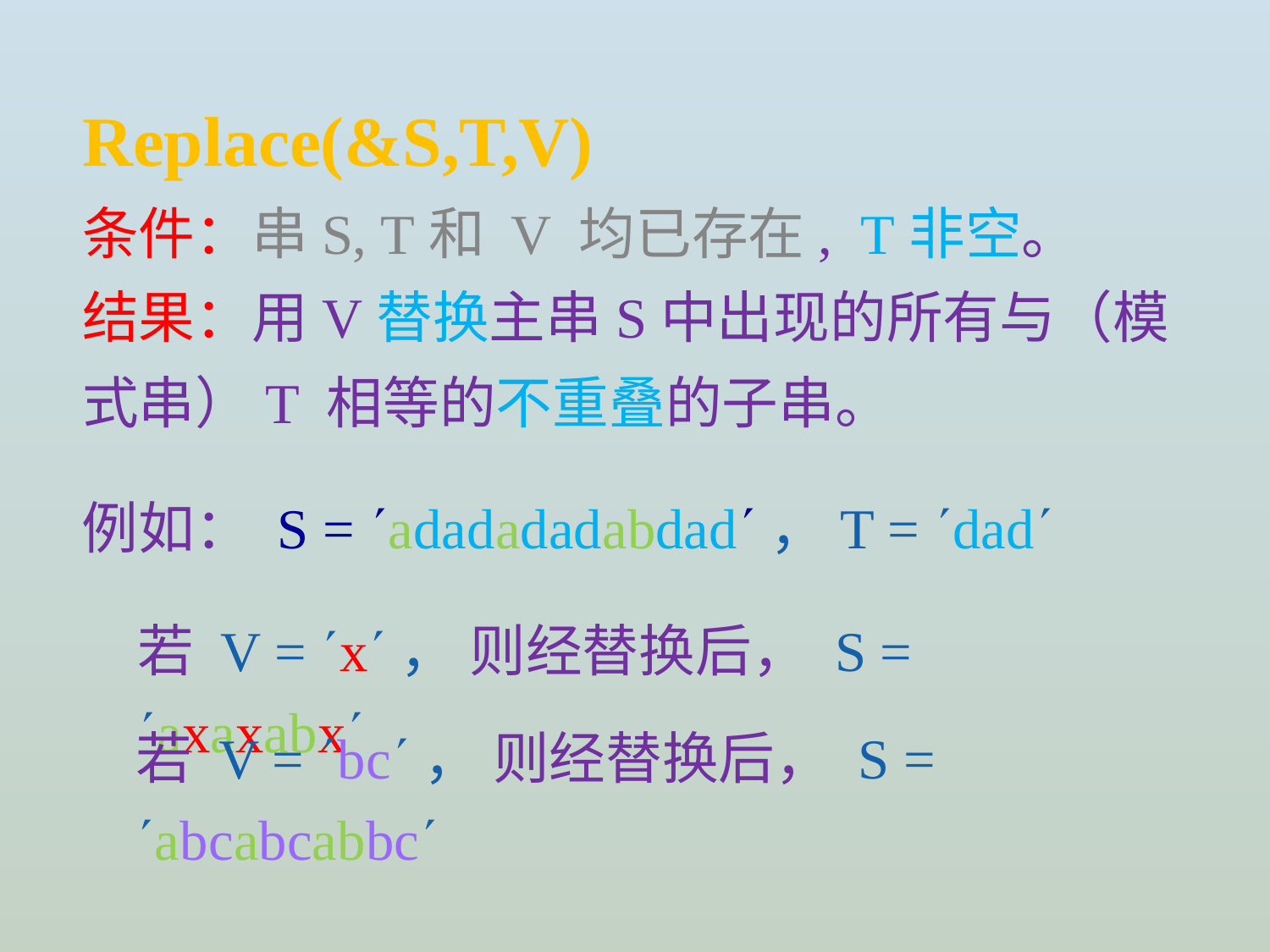

Replace(&S,T,V)
条件：串S, T和 V 均已存在,  T非空。
结果：用V替换主串S中出现的所有与（模式串）T 相等的不重叠的子串。
例如： S = ′adadadadabdad′，T = ′dad′
若 V = ′x′， 则经替换后， S = ′axaxabx′
若 V = ′bc′， 则经替换后， S = ′abcabcabbc′